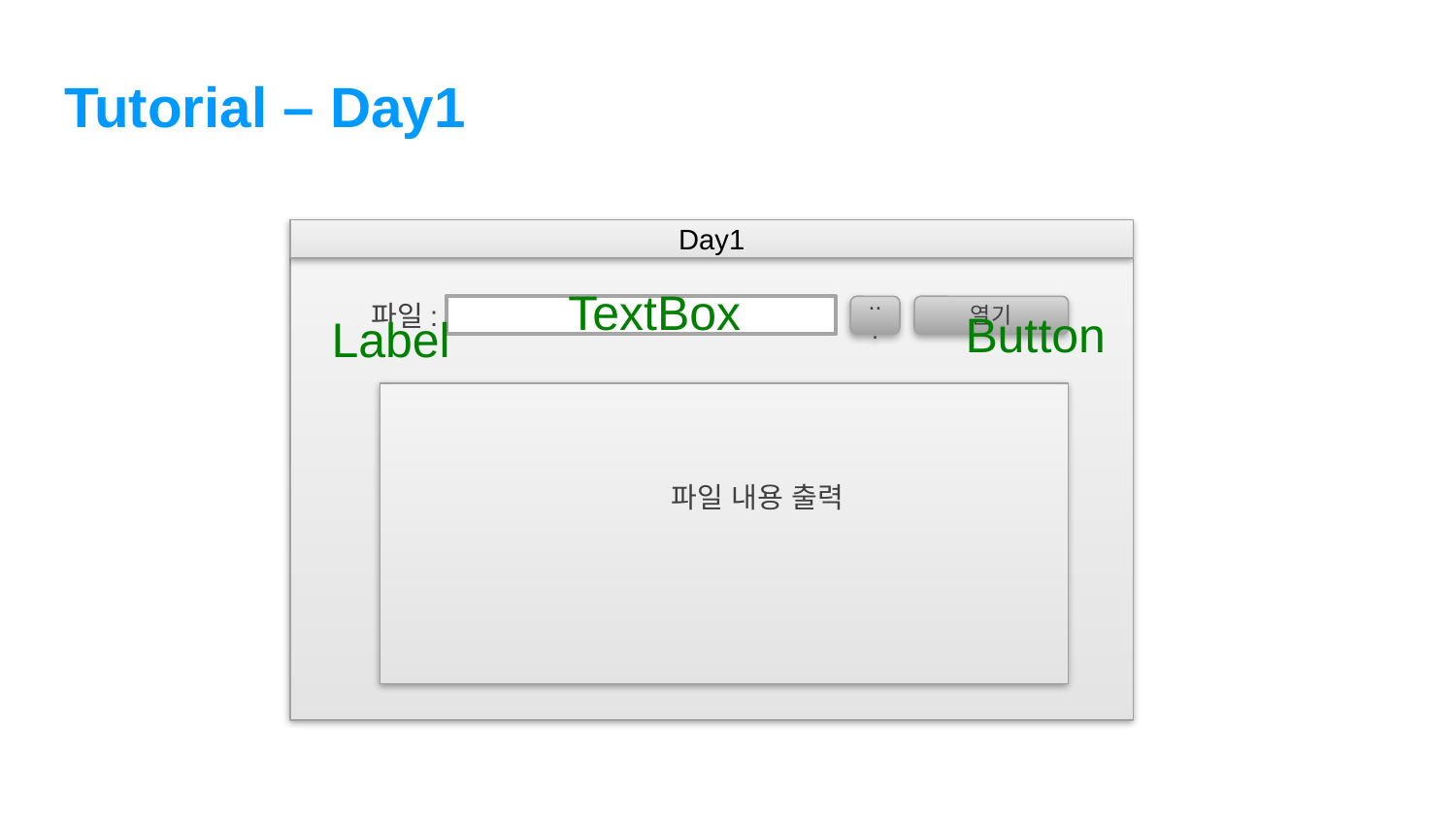

# Tutorial – Day1
Day1

TextBox
파일:

...
열기
Button
Label

파일 내용 출력